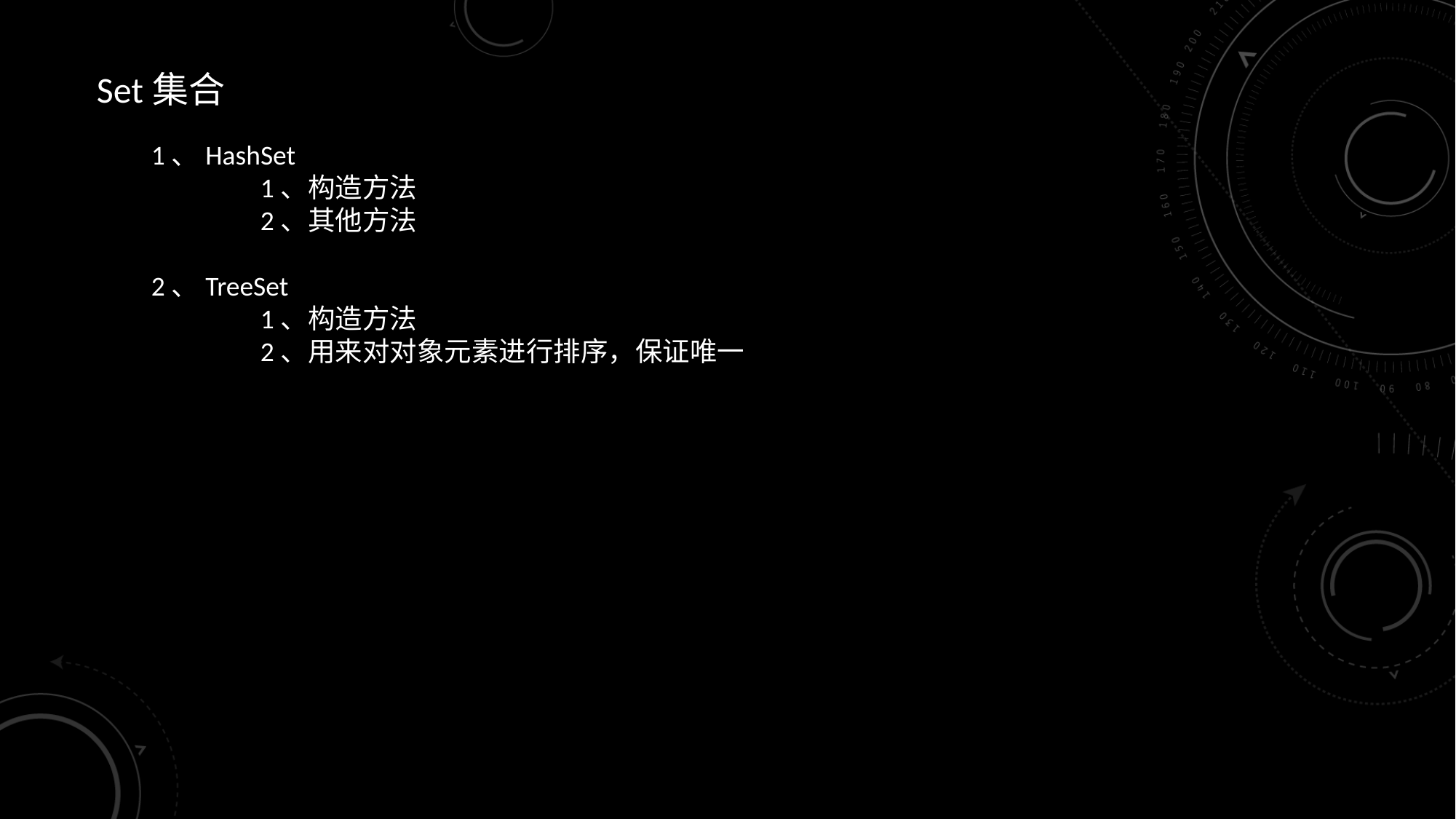

Set集合
1、HashSet
	1、构造方法
	2、其他方法

2、TreeSet
	1、构造方法
	2、用来对对象元素进行排序，保证唯一